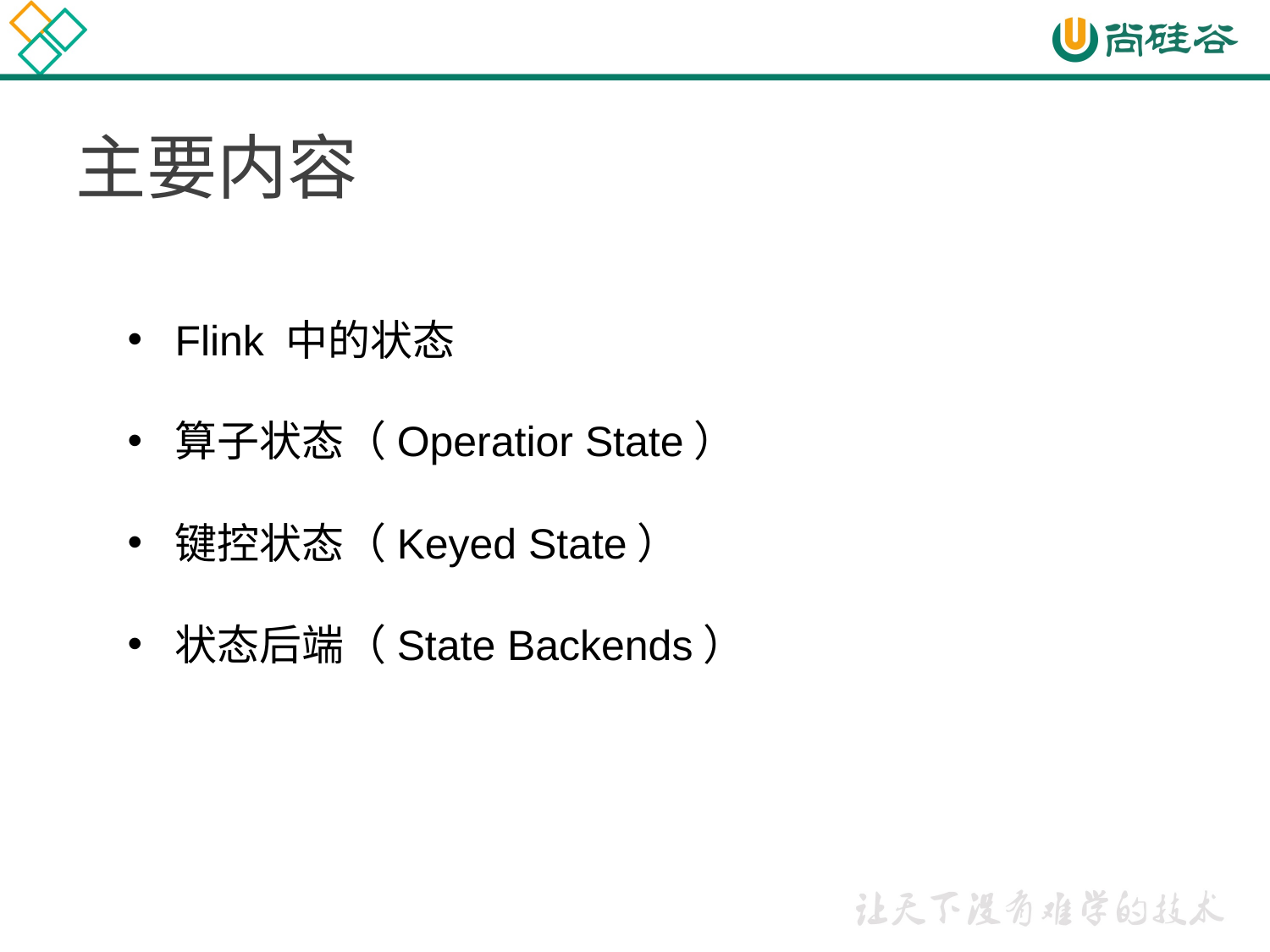

主要内容
Flink 中的状态
算子状态（Operatior State）
键控状态（Keyed State）
状态后端（State Backends）